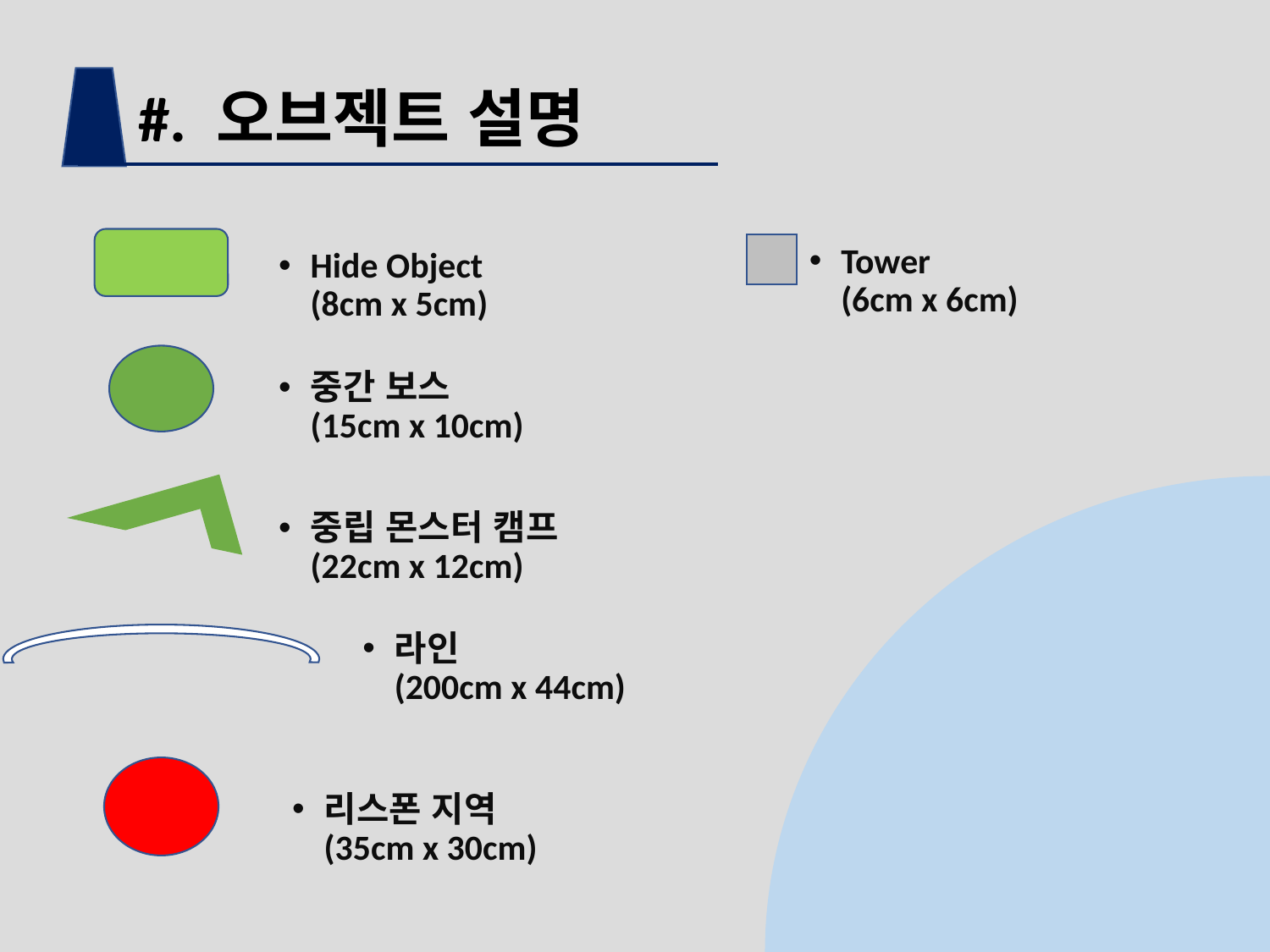

#
#. 오브젝트 설명

Tower
(6cm x 6cm)
Hide Object (8cm x 5cm)

중간 보스 (15cm x 10cm)

중립 몬스터 캠프(22cm x 12cm)
라인
(200cm x 44cm)

리스폰 지역
(35cm x 30cm)